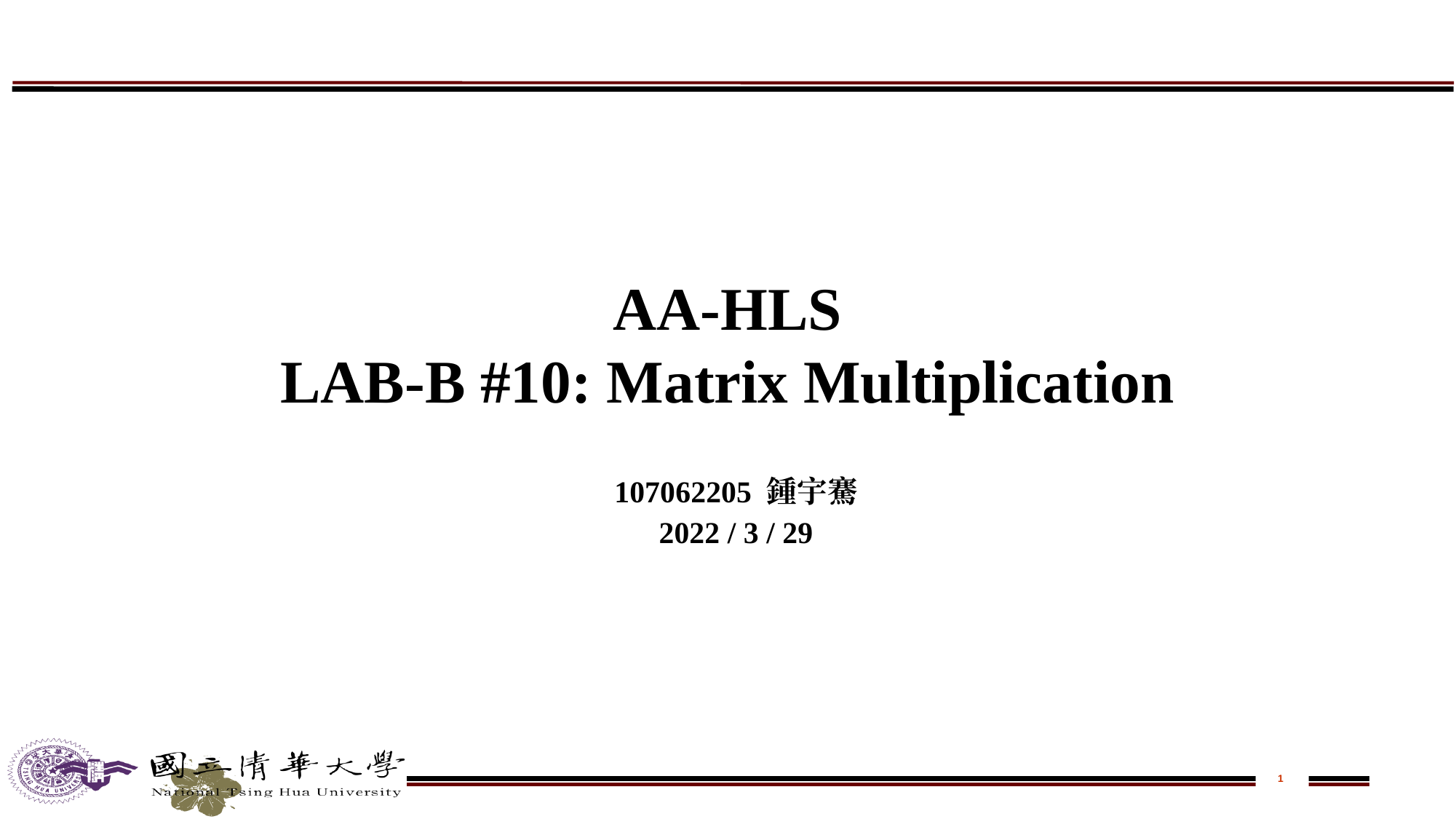

# AA-HLS LAB-B #10: Matrix Multiplication
107062205 鍾宇騫
2022 / 3 / 29